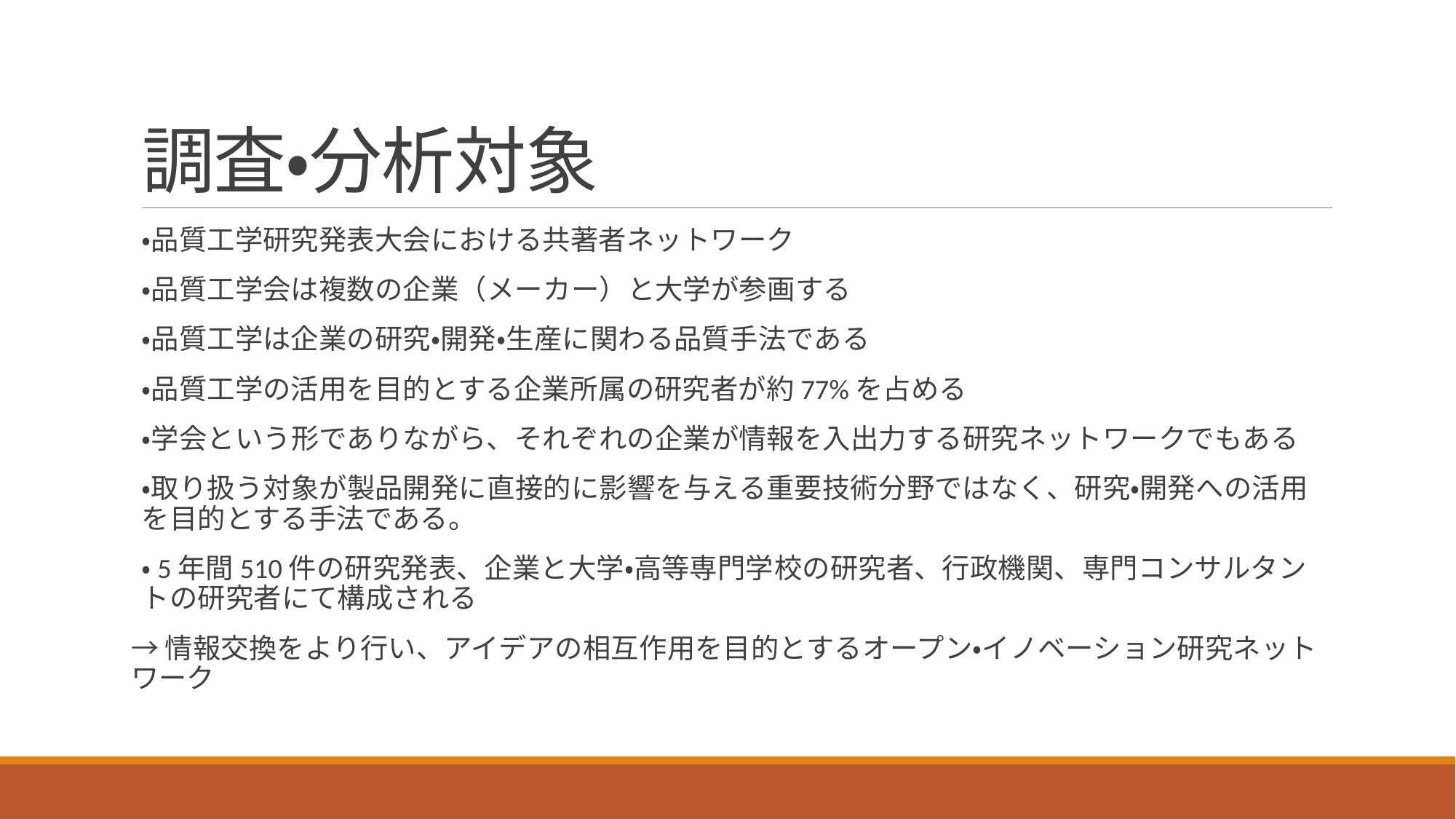

# 調査・分析対象
・品質工学研究発表大会における共著者ネットワーク
・品質工学会は複数の企業（メーカー）と大学が参画する
・品質工学は企業の研究・開発・生産に関わる品質手法である
・品質工学の活用を目的とする企業所属の研究者が約77%を占める
・学会という形でありながら、それぞれの企業が情報を入出力する研究ネットワークでもある
・取り扱う対象が製品開発に直接的に影響を与える重要技術分野ではなく、研究・開発への活用を目的とする手法である。
・5年間510件の研究発表、企業と大学・高等専門学校の研究者、行政機関、専門コンサルタントの研究者にて構成される
→情報交換をより行い、アイデアの相互作用を目的とするオープン・イノベーション研究ネットワーク